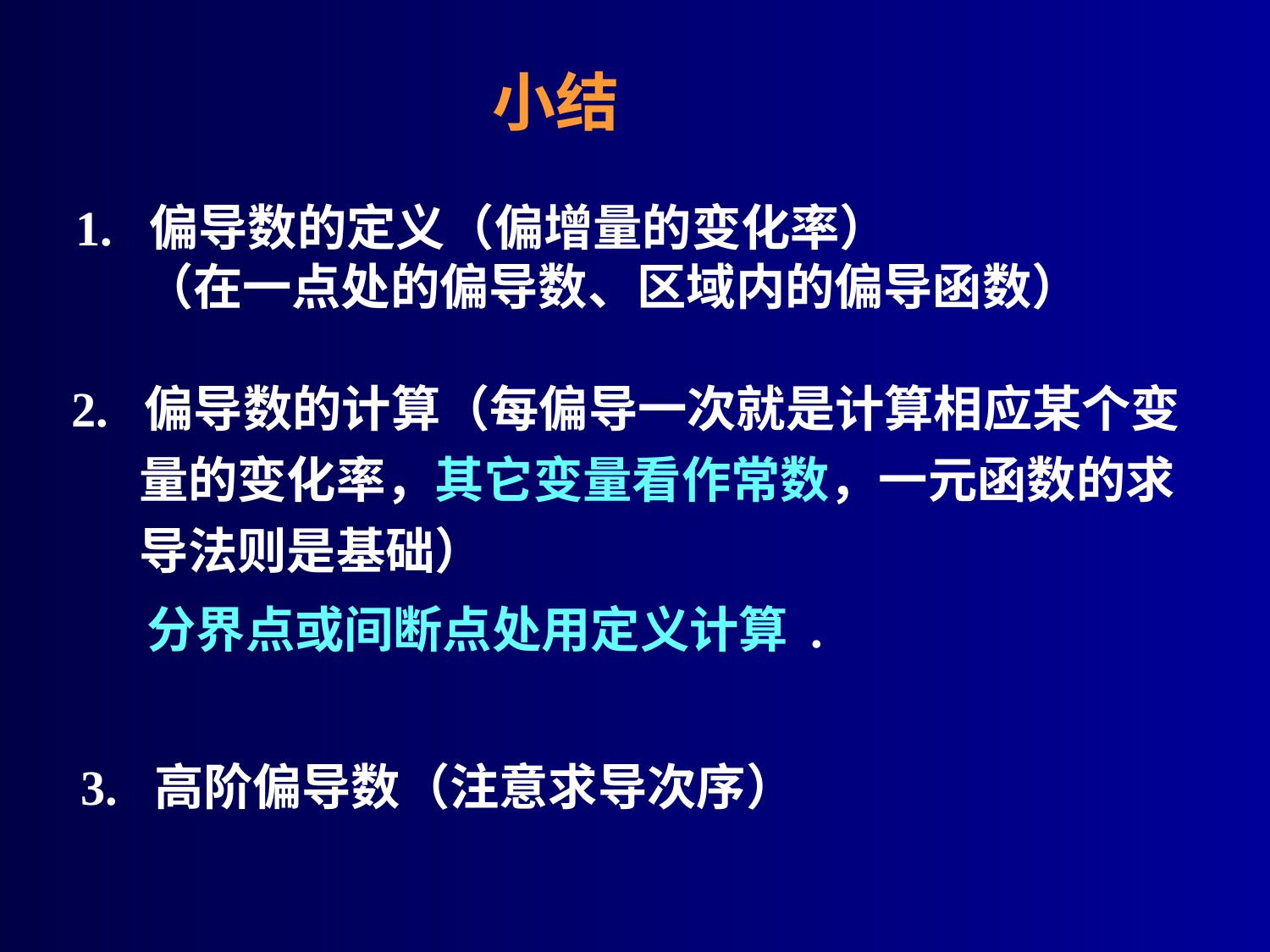

小结
1.  偏导数的定义（偏增量的变化率）
     （在一点处的偏导数、区域内的偏导函数）
2.  偏导数的计算（每偏导一次就是计算相应某个变
     量的变化率，其它变量看作常数，一元函数的求
     导法则是基础）
分界点或间断点处用定义计算 .
3.  高阶偏导数（注意求导次序）